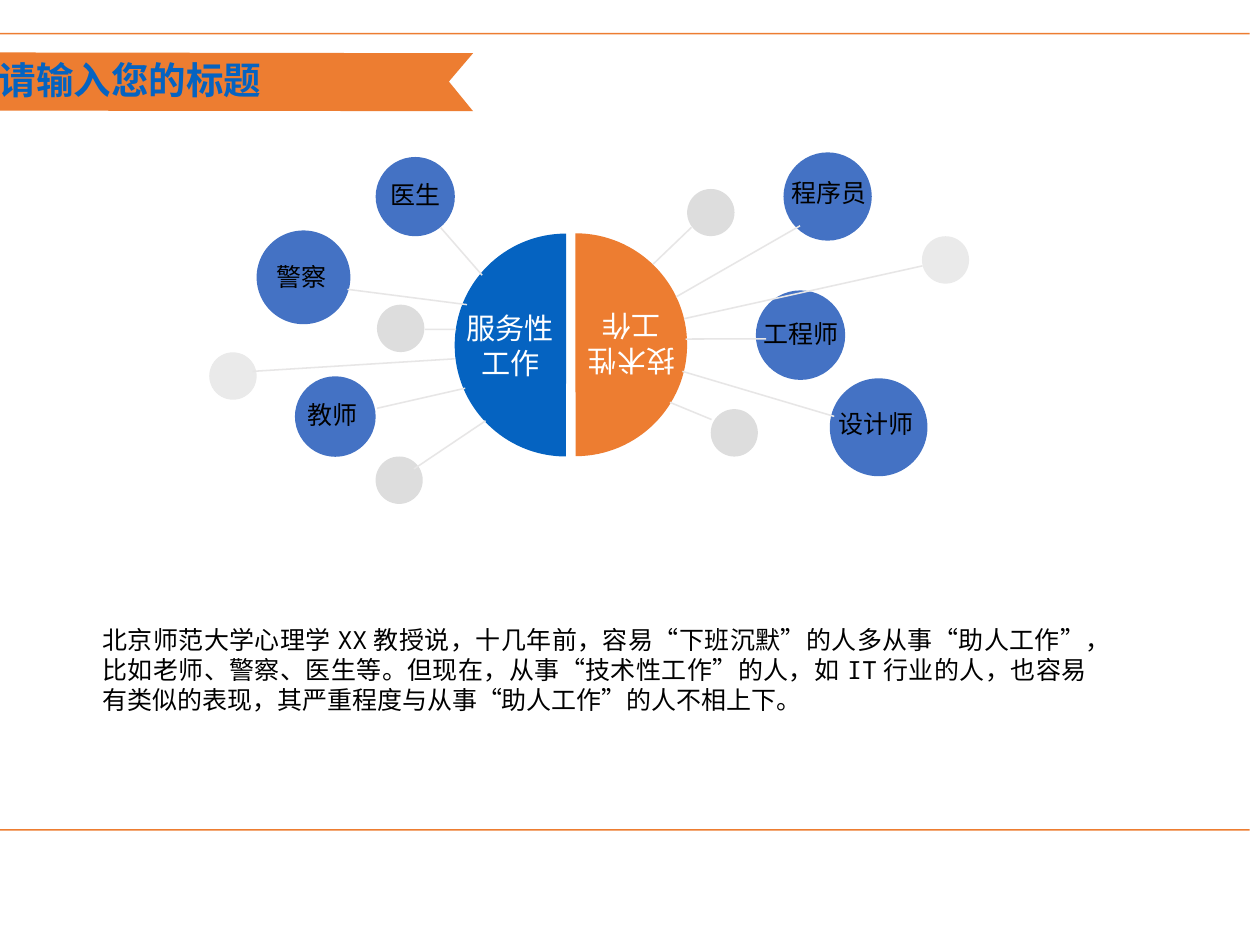

请输入您的标题

程序员

医生

警察

技术性
工作

服务性
工作

工程师

教师

设计师

北京师范大学心理学XX教授说，十几年前，容易“下班沉默”的人多从事“助人工作”，比如老师、警察、医生等。但现在，从事“技术性工作”的人，如IT行业的人，也容易有类似的表现，其严重程度与从事“助人工作”的人不相上下。